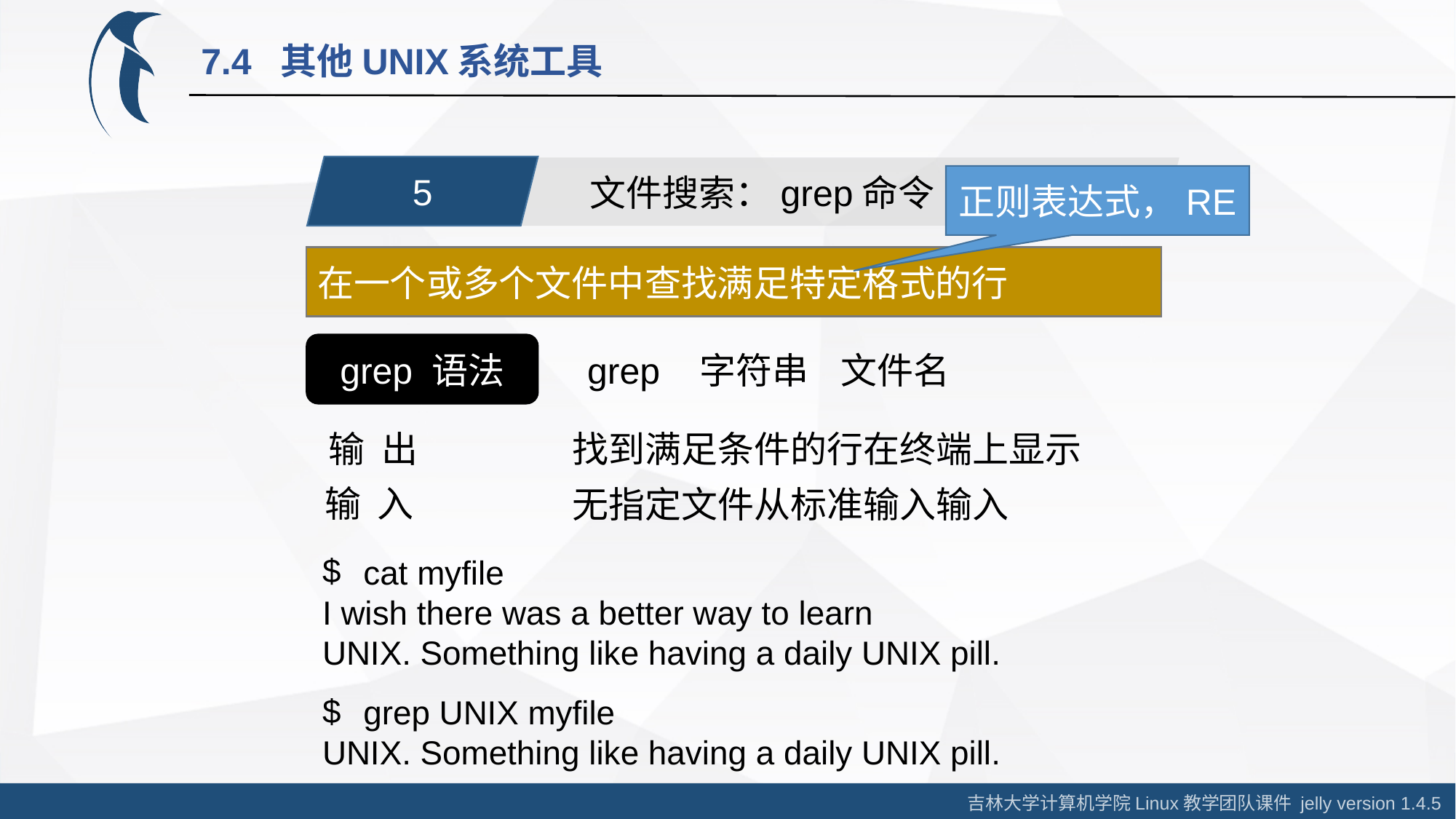

7.4  其他UNIX系统工具
5
文件搜索：grep命令
正则表达式，RE
在一个或多个文件中查找满足特定格式的行
grep 语法
grep   字符串    文件名
输  出
找到满足条件的行在终端上显示
输  入
无指定文件从标准输入输入
cat myfile
I wish there was a better way to learn
UNIX. Something like having a daily UNIX pill.
grep UNIX myfile
UNIX. Something like having a daily UNIX pill.